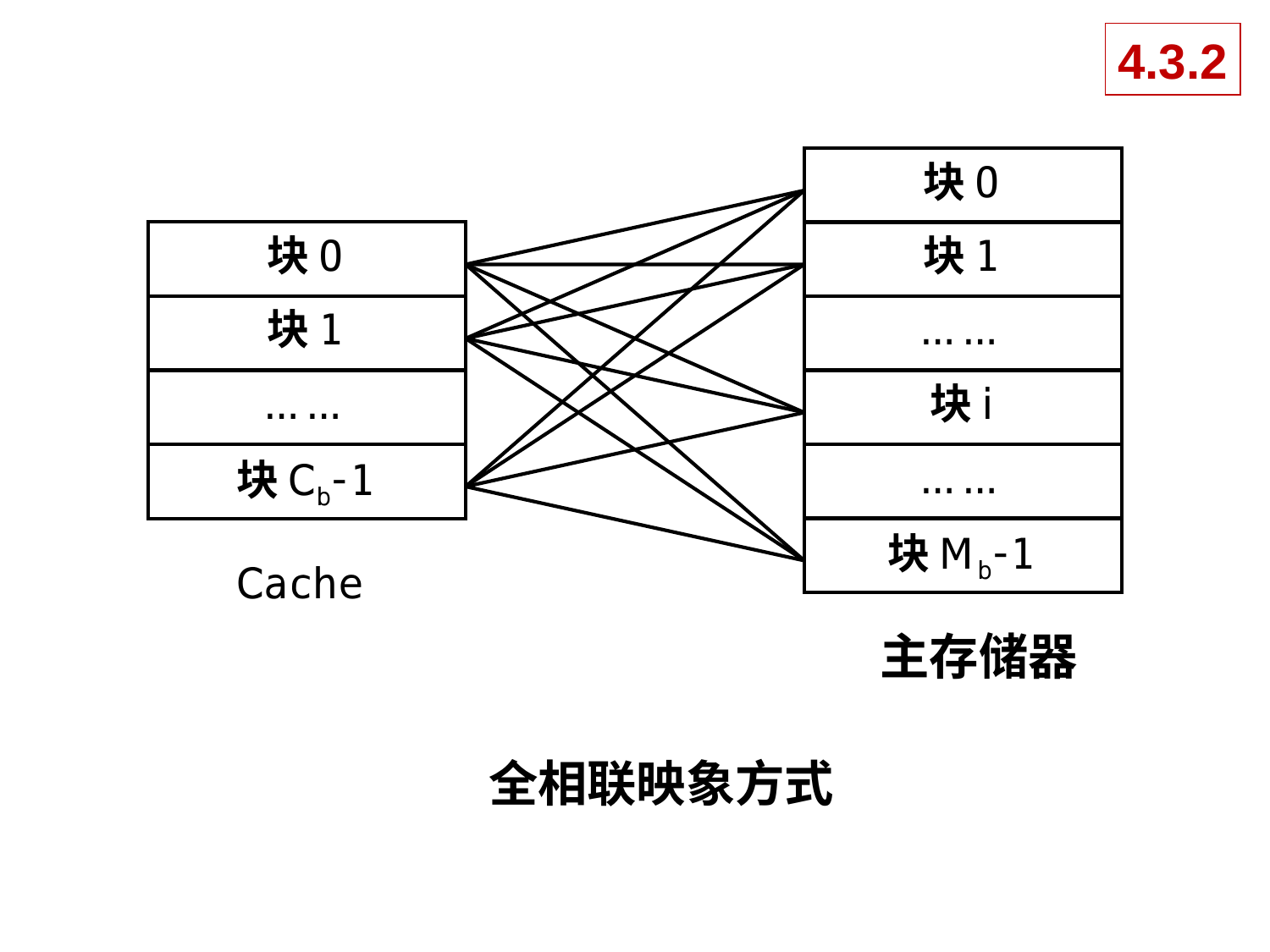

4.3.2
块0

块0
块1

块1
……

……
块i

块Cb-1
……

块Mb-1
Cache
主存储器
全相联映象方式